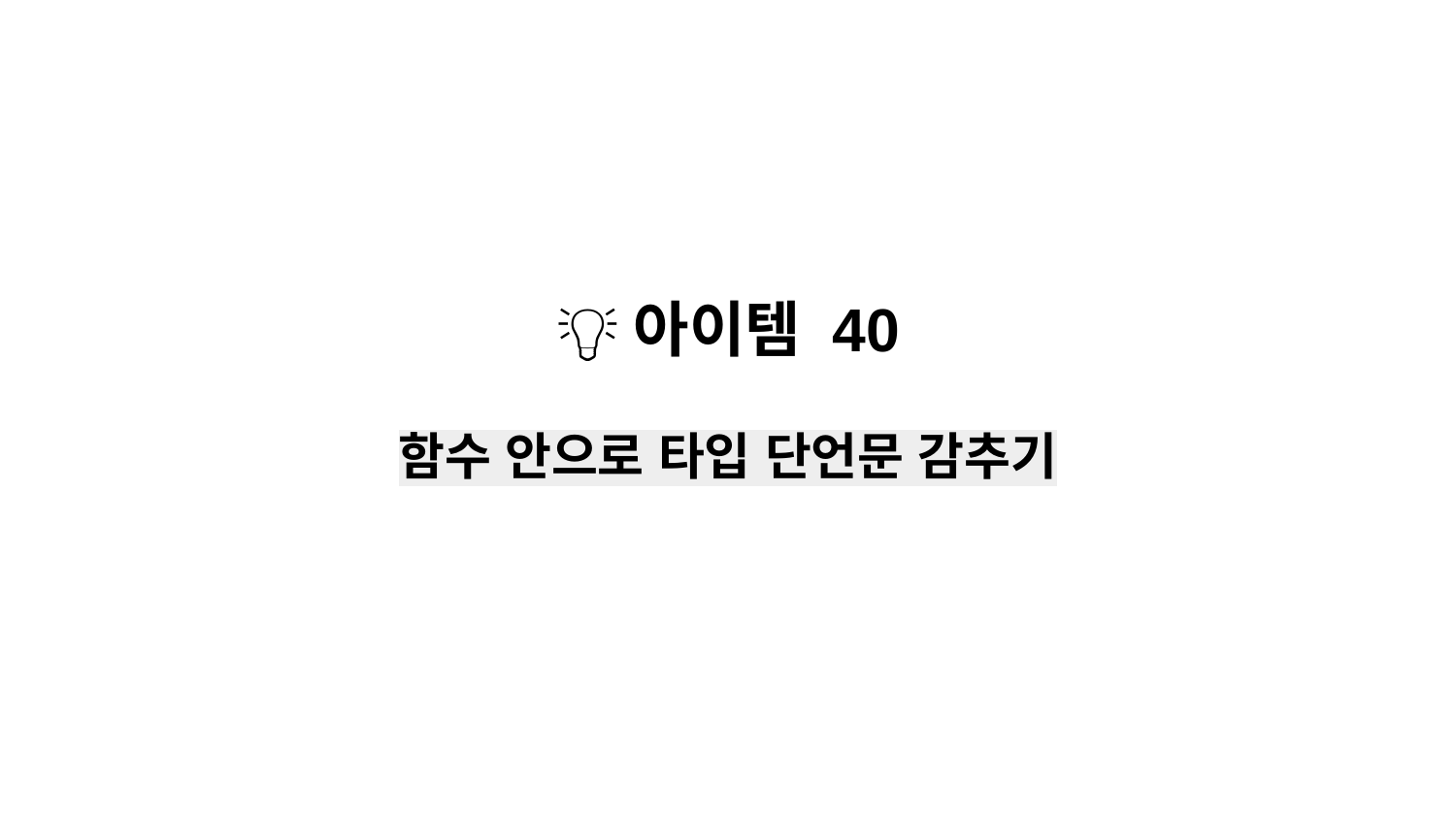

💡아이템 40

함수 안으로 타입 단언문 감추기